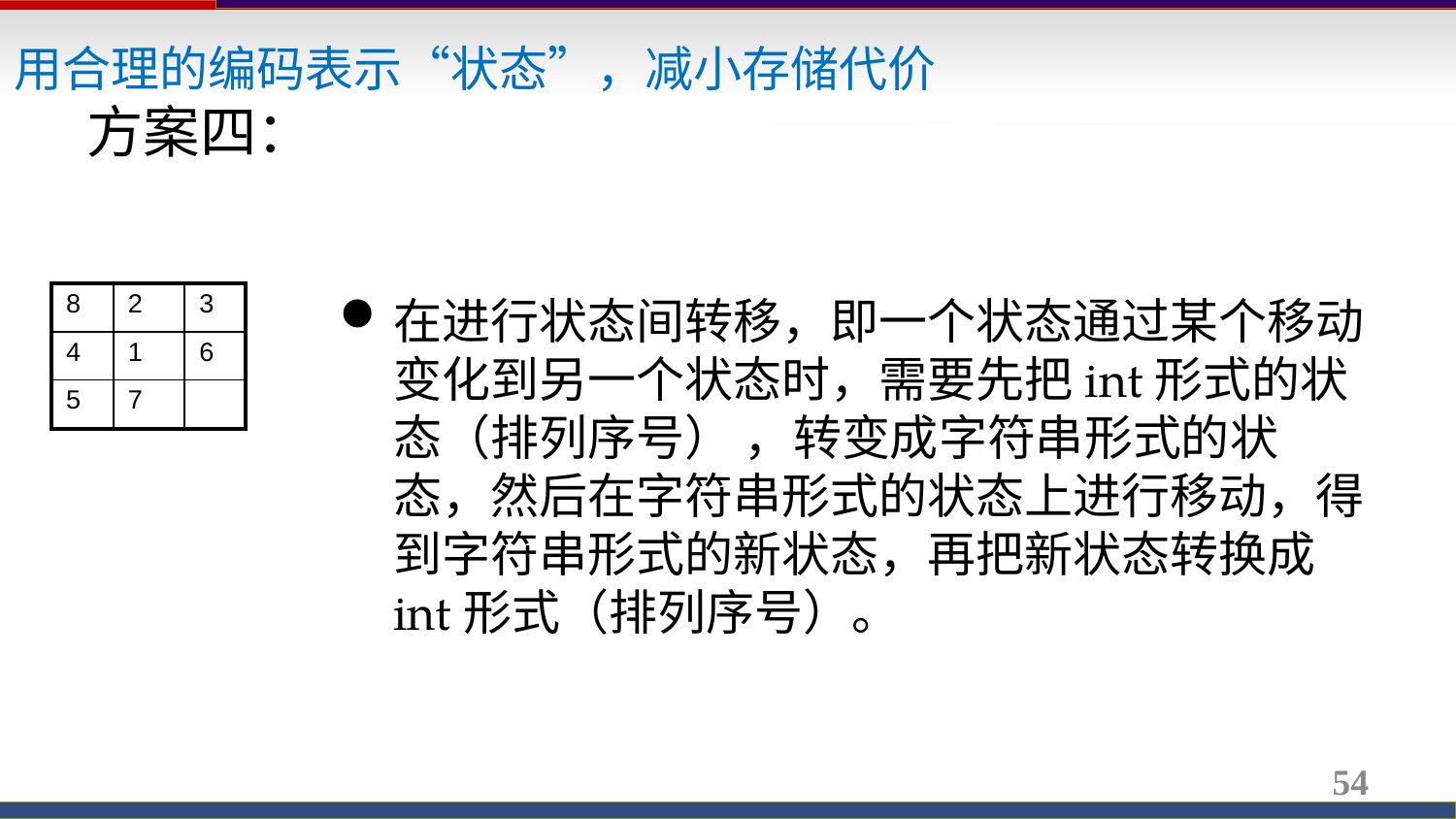

用合理的编码表示“状态”，减小存储代价
方案四：
| 8 | 2 | 3 |
| --- | --- | --- |
| 4 | 1 | 6 |
| 5 | 7 |  |
在进行状态间转移，即一个状态通过某个移动变化到另一个状态时，需要先把int形式的状态（排列序号） ，转变成字符串形式的状态，然后在字符串形式的状态上进行移动，得到字符串形式的新状态，再把新状态转换成int形式（排列序号）。